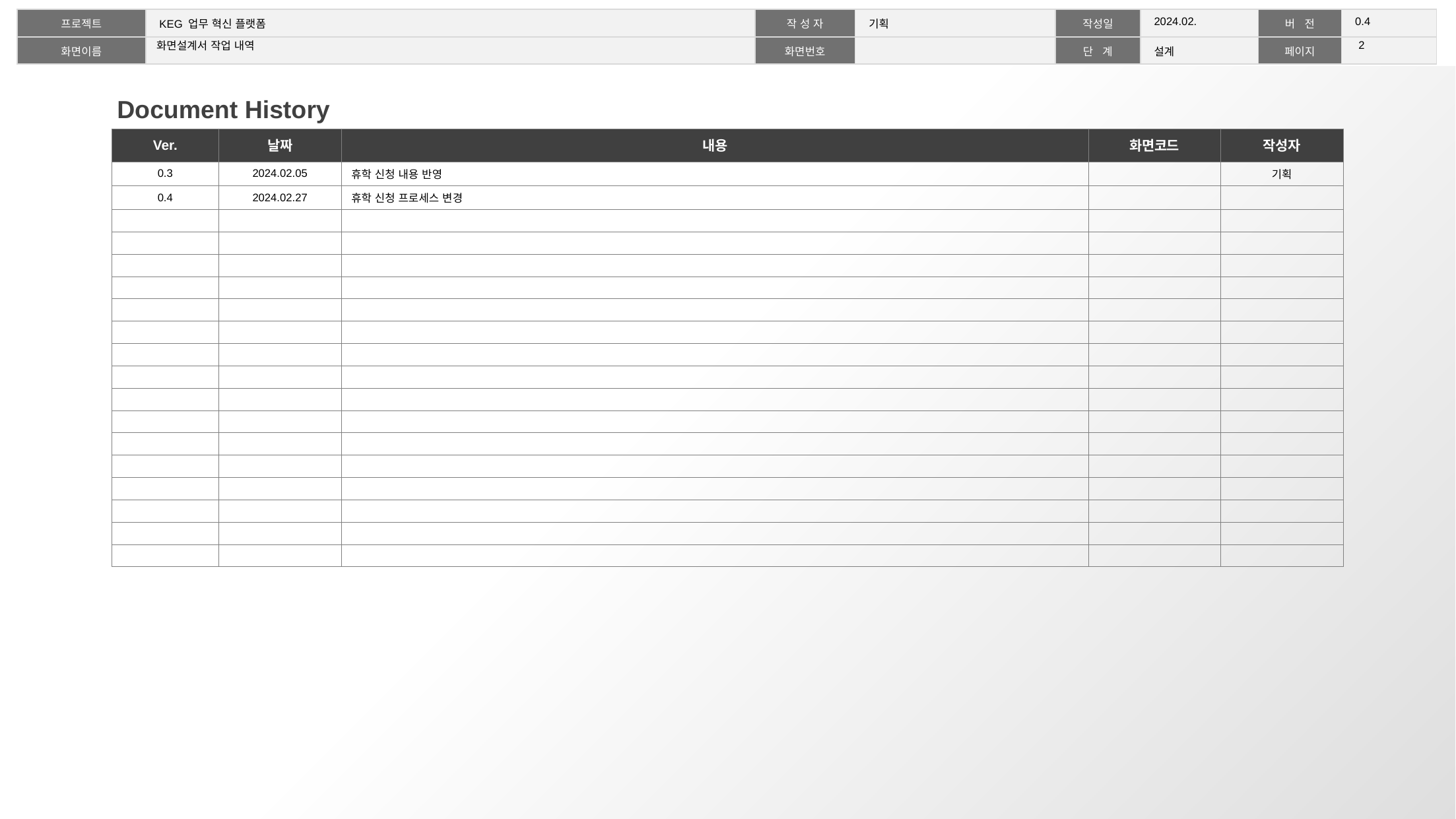

2

# 화면설계서 작업 내역
 Document History
| Ver. | 날짜 | 내용 | 화면코드 | 작성자 |
| --- | --- | --- | --- | --- |
| 0.3 | 2024.02.05 | 휴학 신청 내용 반영 |  | 기획 |
| 0.4 | 2024.02.27 | 휴학 신청 프로세스 변경 |  |  |
|  |  |  |  |  |
|  |  |  |  |  |
|  |  |  |  |  |
|  |  |  |  |  |
|  |  |  |  |  |
|  |  |  |  |  |
|  |  |  |  |  |
|  |  |  |  |  |
|  |  |  |  |  |
|  |  |  |  |  |
|  |  |  |  |  |
|  |  |  |  |  |
|  |  |  |  |  |
|  |  |  |  |  |
|  |  |  |  |  |
|  |  |  |  |  |